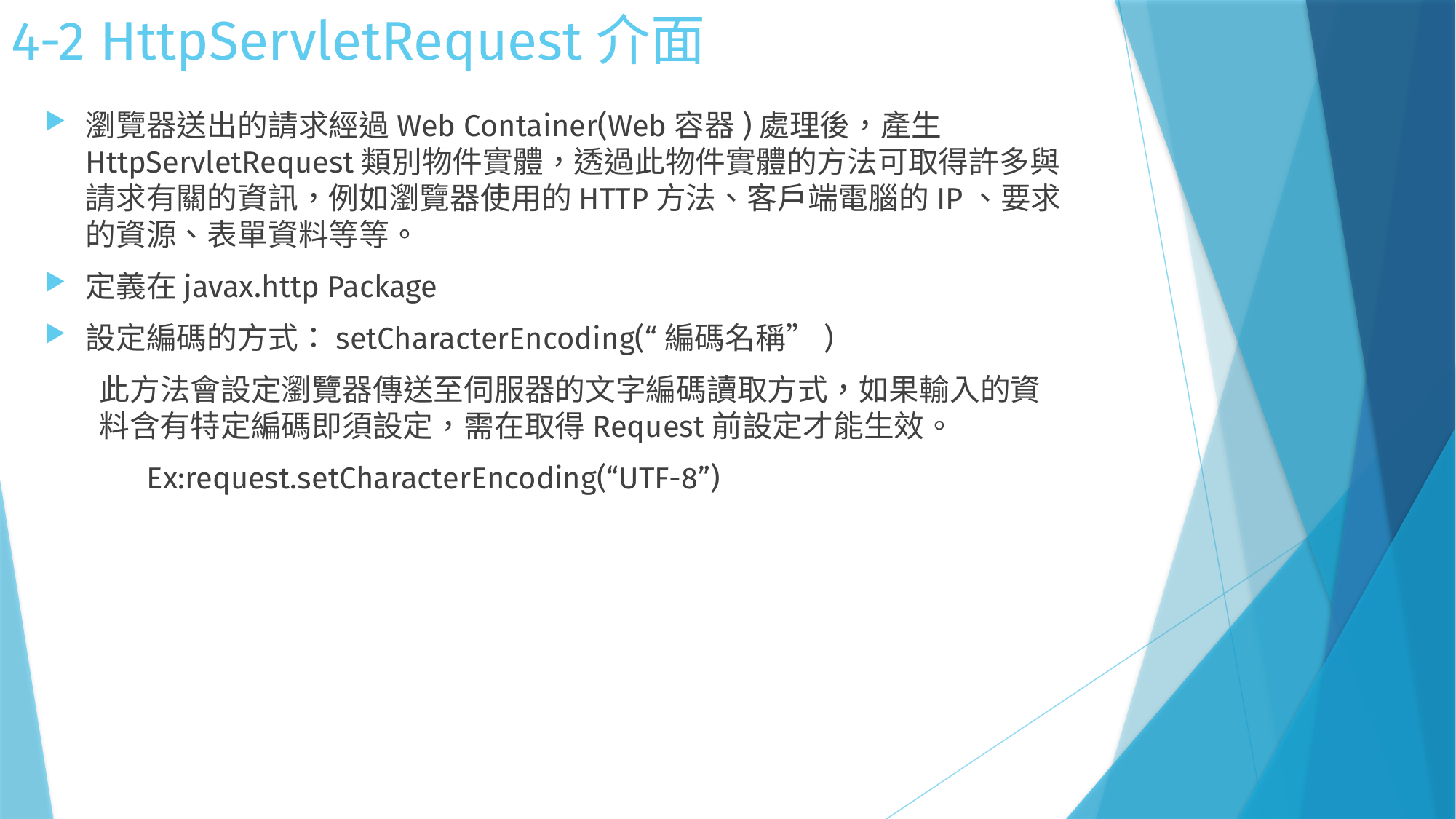

# 4-2 HttpServletRequest介面
瀏覽器送出的請求經過Web Container(Web容器)處理後，產生HttpServletRequest類別物件實體，透過此物件實體的方法可取得許多與請求有關的資訊，例如瀏覽器使用的HTTP方法、客戶端電腦的IP、要求的資源、表單資料等等。
定義在javax.http Package
設定編碼的方式：setCharacterEncoding(“編碼名稱”)
此方法會設定瀏覽器傳送至伺服器的文字編碼讀取方式，如果輸入的資料含有特定編碼即須設定，需在取得Request前設定才能生效。
Ex:request.setCharacterEncoding(“UTF-8”)